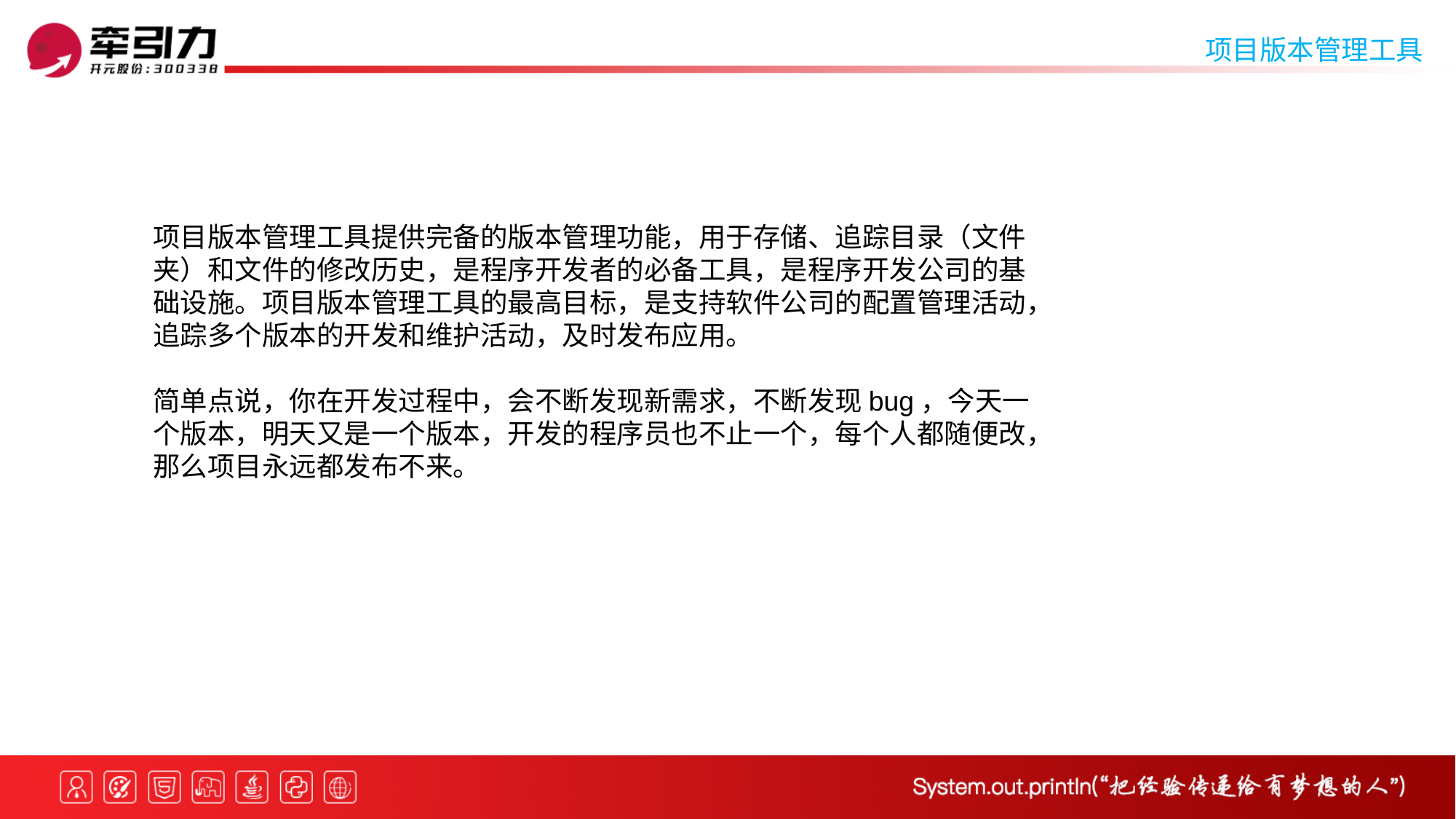

项目版本管理工具
项目版本管理工具提供完备的版本管理功能，用于存储、追踪目录（文件夹）和文件的修改历史，是程序开发者的必备工具，是程序开发公司的基础设施。项目版本管理工具的最高目标，是支持软件公司的配置管理活动，追踪多个版本的开发和维护活动，及时发布应用。

简单点说，你在开发过程中，会不断发现新需求，不断发现bug，今天一个版本，明天又是一个版本，开发的程序员也不止一个，每个人都随便改，那么项目永远都发布不来。